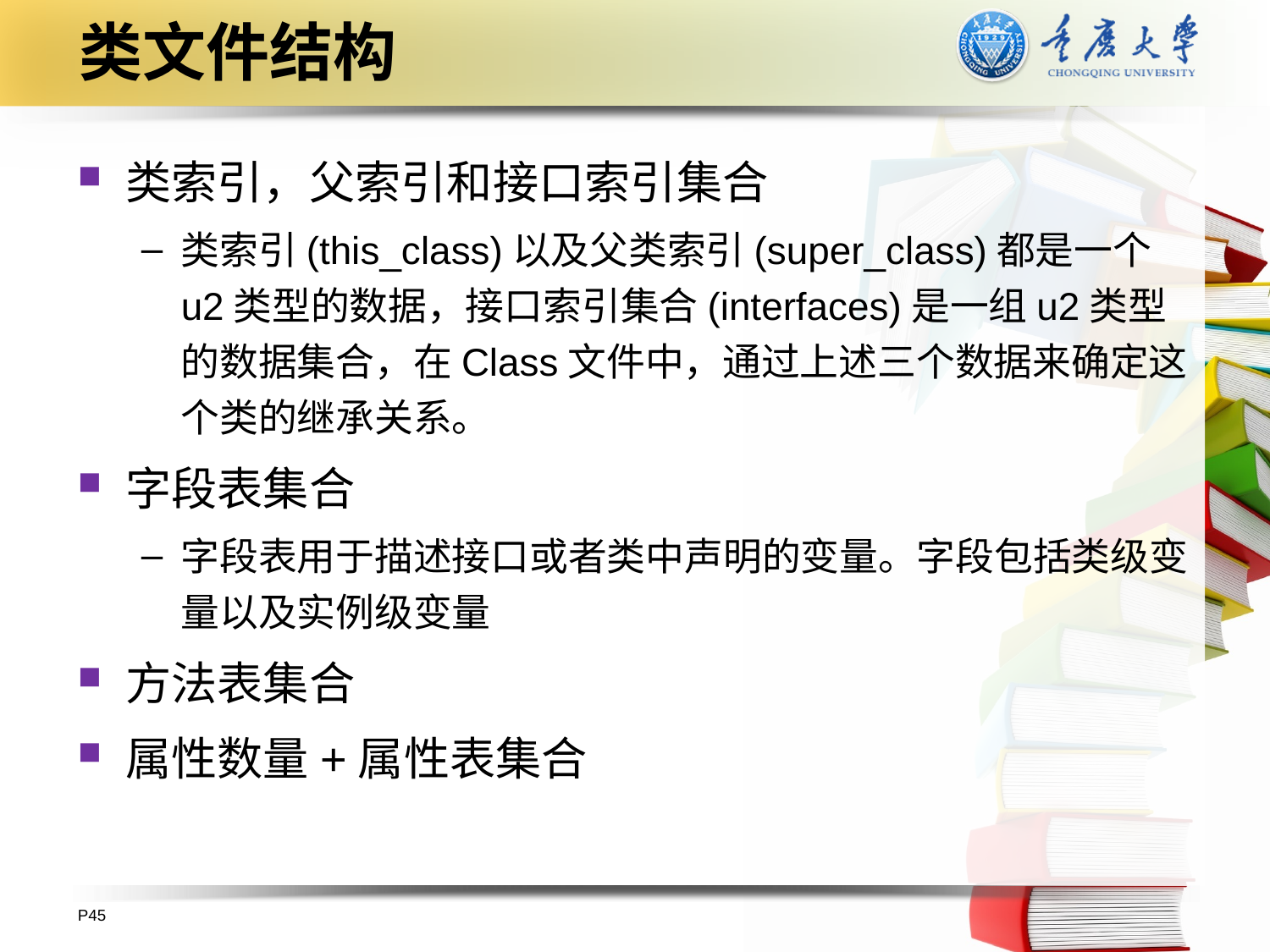

# 类文件结构
类索引，父索引和接口索引集合
类索引(this_class)以及父类索引(super_class)都是一个u2类型的数据，接口索引集合(interfaces)是一组u2类型的数据集合，在Class文件中，通过上述三个数据来确定这个类的继承关系。
字段表集合
字段表用于描述接口或者类中声明的变量。字段包括类级变量以及实例级变量
方法表集合
属性数量+属性表集合
P45